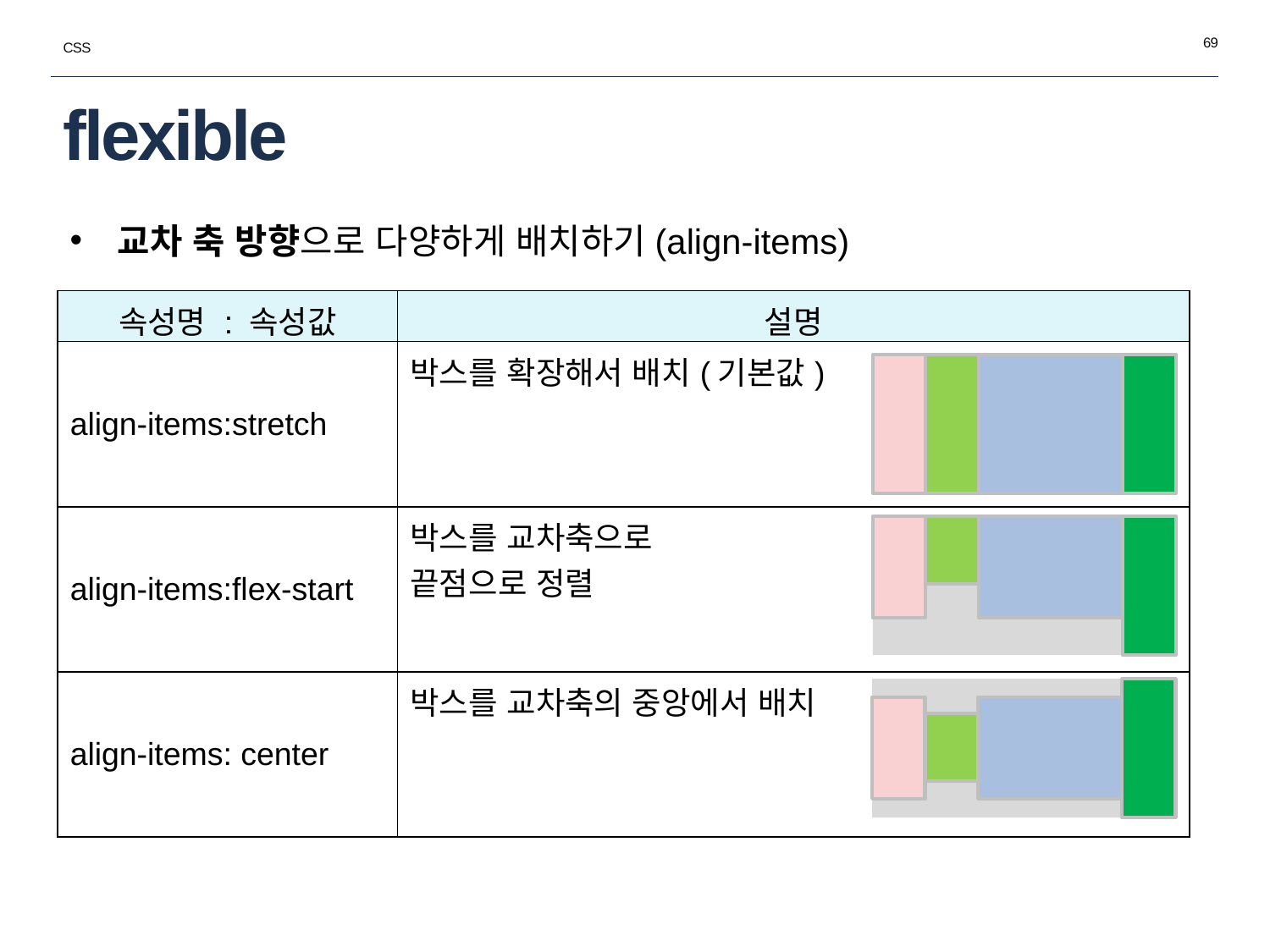

69
CSS
# flexible
교차 축 방향으로 다양하게 배치하기(align-items)
| 속성명 : 속성값 | 설명 |
| --- | --- |
| align-items:stretch | 박스를 확장해서 배치(기본값) |
| align-items:flex-start | 박스를 교차축으로 끝점으로 정렬 |
| align-items: center | 박스를 교차축의 중앙에서 배치 |